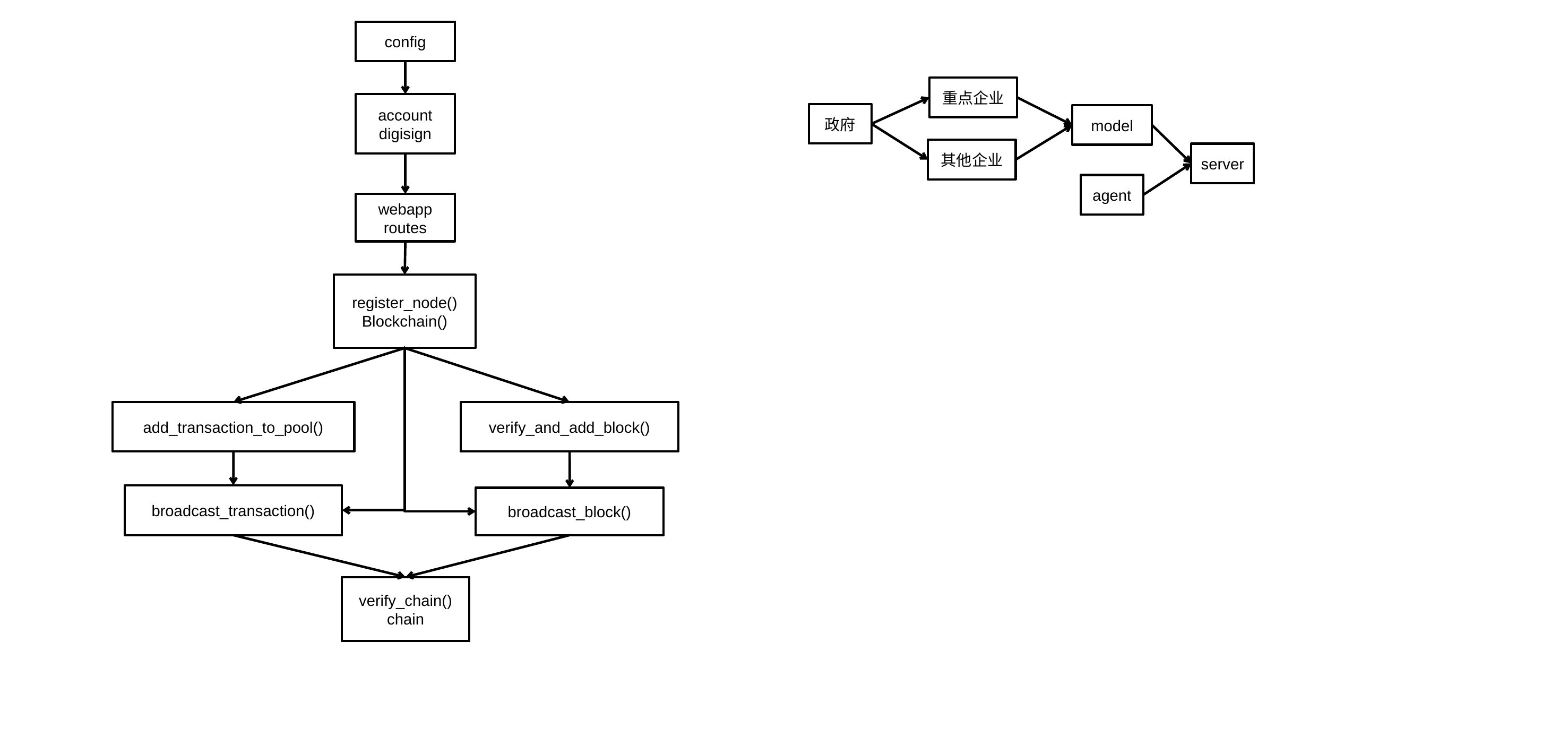

config
重点企业
account
digisign
政府
model
其他企业
server
agent
webapp
routes
register_node()
Blockchain()
add_transaction_to_pool()
verify_and_add_block()
broadcast_transaction()
broadcast_block()
verify_chain()
chain